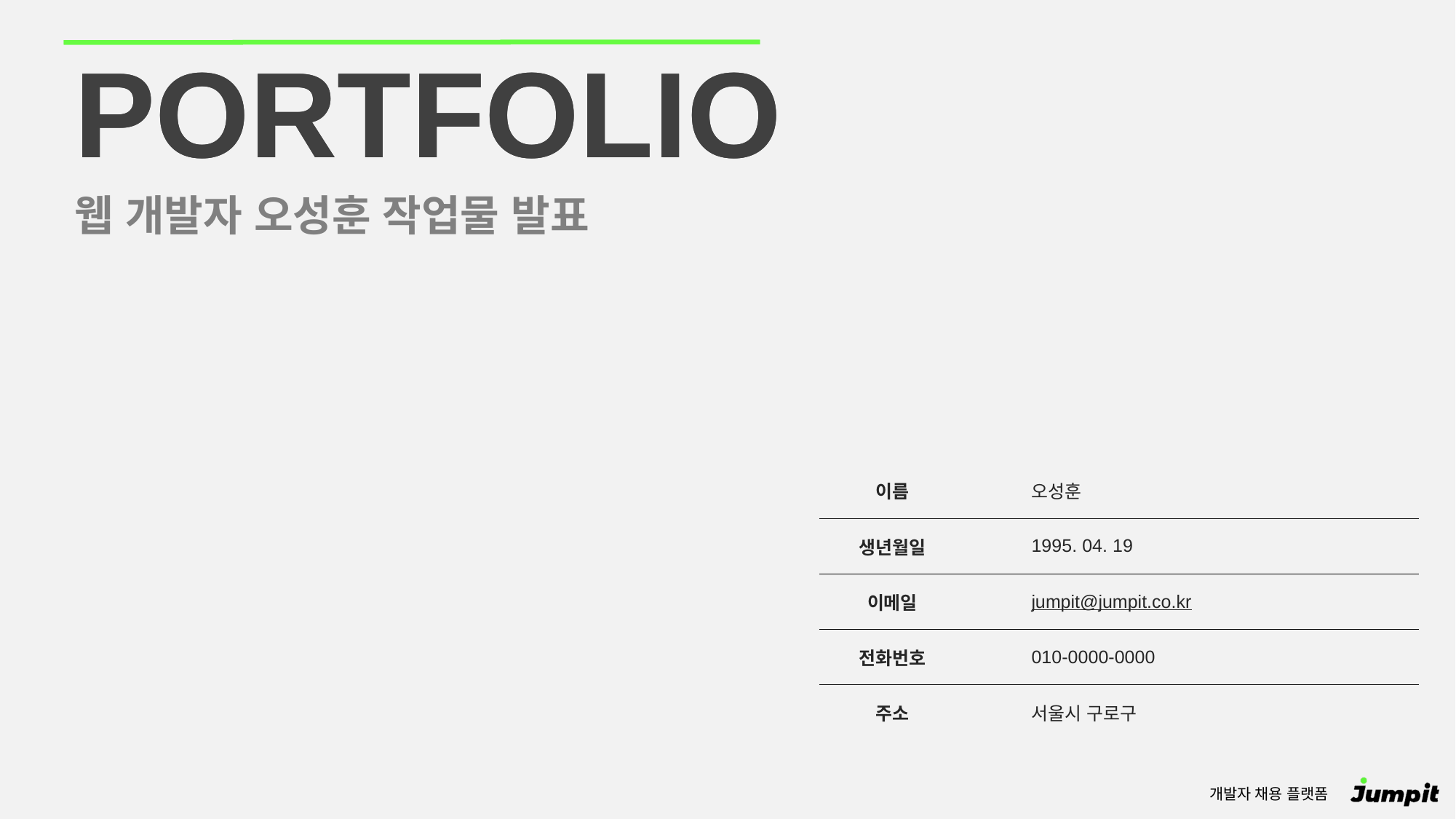

PORTFOLIO
웹 개발자 오성훈 작업물 발표
| 이름 | 오성훈 |
| --- | --- |
| 생년월일 | 1995. 04. 19 |
| 이메일 | jumpit@jumpit.co.kr |
| 전화번호 | 010-0000-0000 |
| 주소 | 서울시 구로구 |